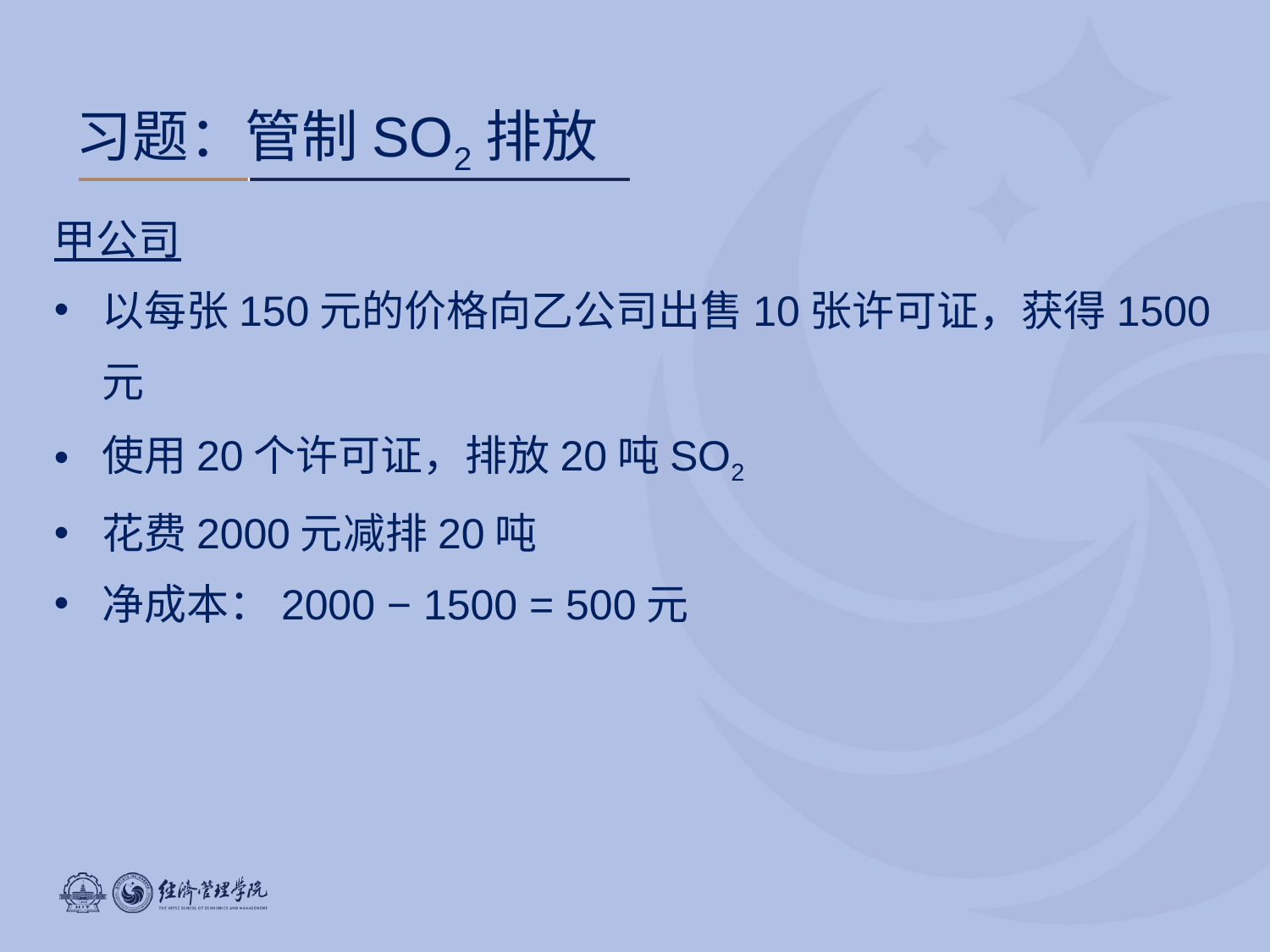

# 习题：管制SO2排放
甲公司
以每张150元的价格向乙公司出售10张许可证，获得1500元
使用20个许可证，排放20吨SO2
花费2000元减排20吨
净成本：2000 − 1500 = 500元